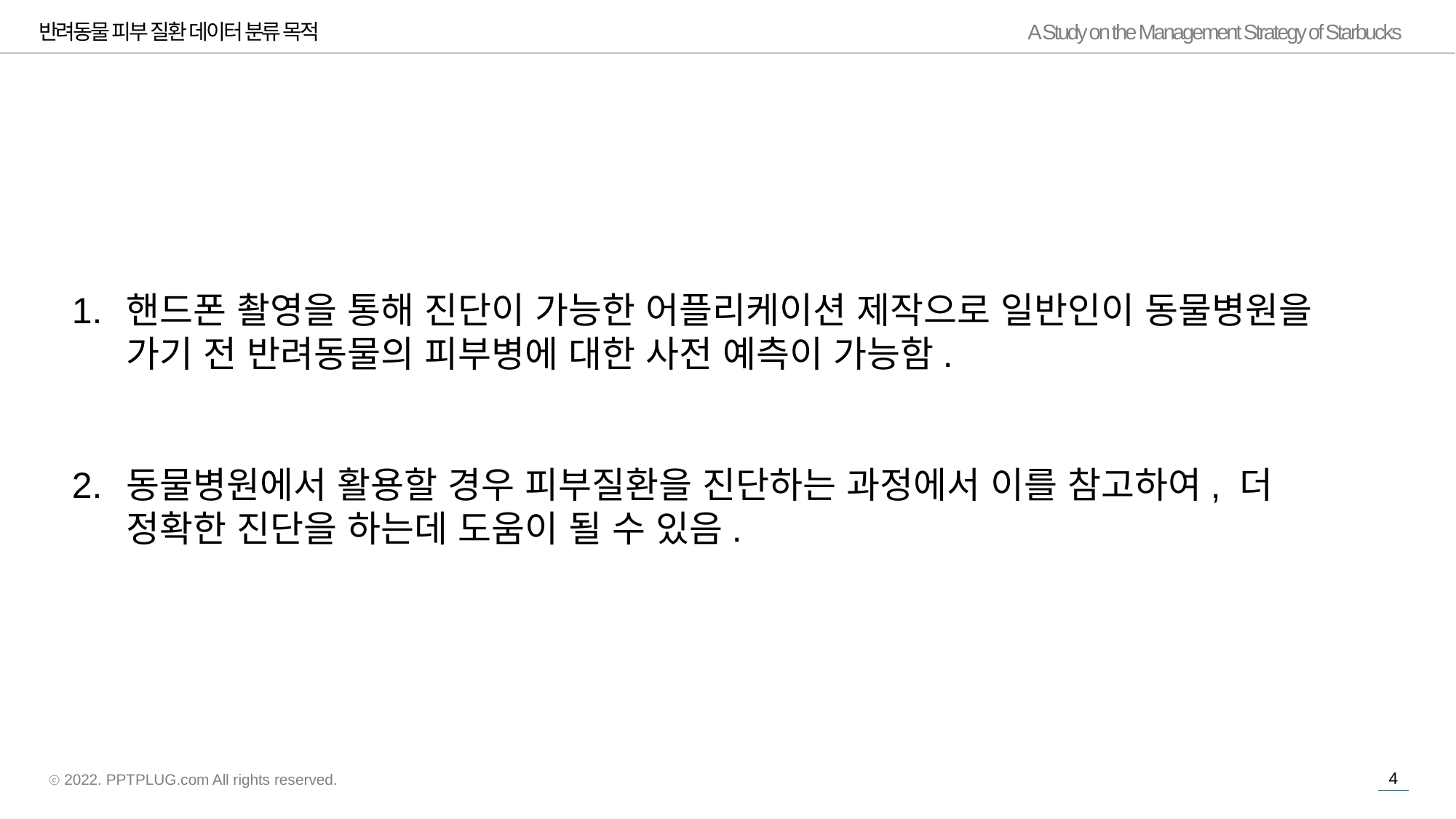

반려동물 피부 질환 데이터 분류 목적
핸드폰 촬영을 통해 진단이 가능한 어플리케이션 제작으로 일반인이 동물병원을 가기 전 반려동물의 피부병에 대한 사전 예측이 가능함.

동물병원에서 활용할 경우 피부질환을 진단하는 과정에서 이를 참고하여, 더 정확한 진단을 하는데 도움이 될 수 있음.